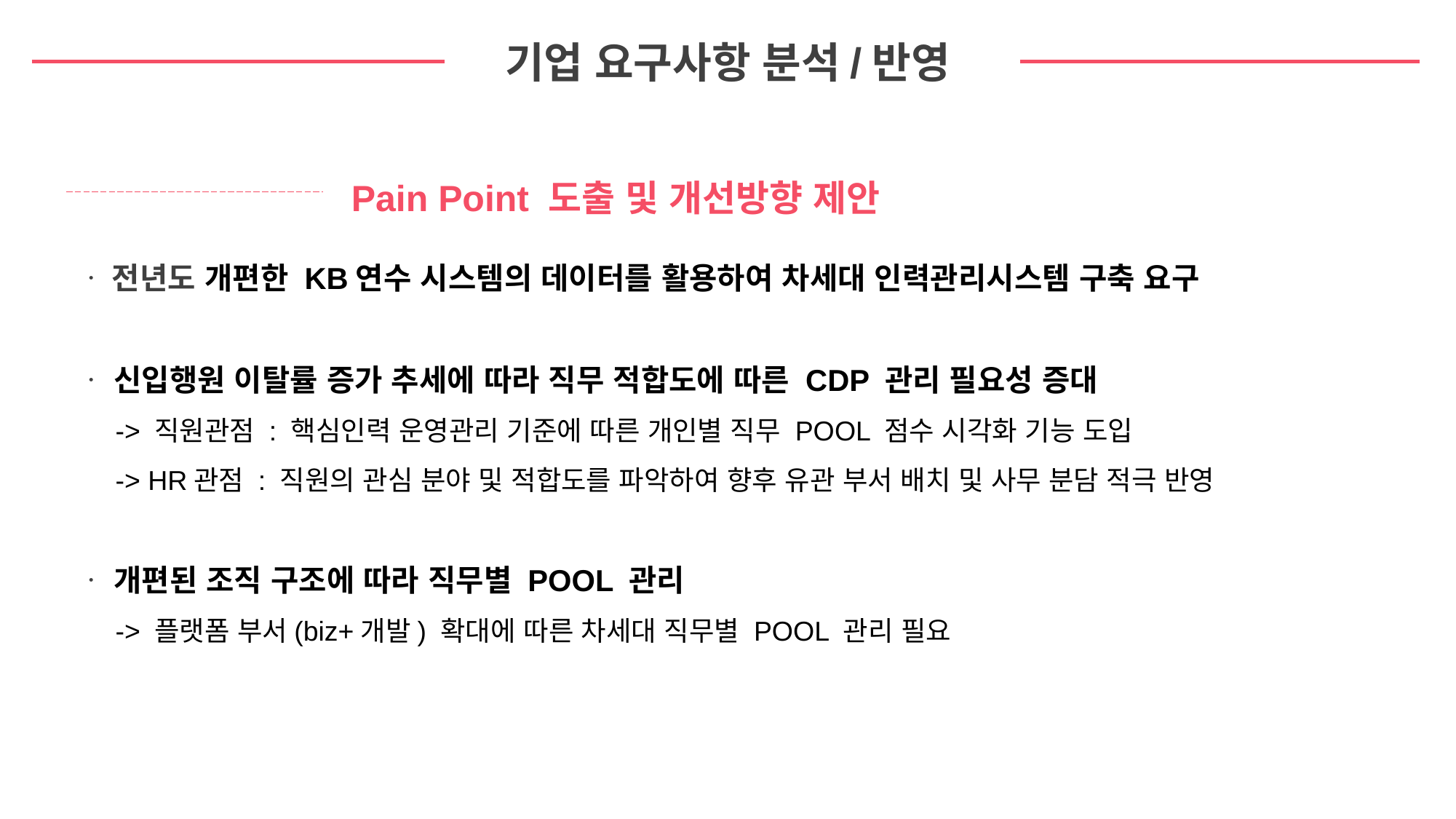

기업 요구사항 분석/반영
Pain Point 도출 및 개선방향 제안
ᆞ 전년도 개편한 KB연수 시스템의 데이터를 활용하여 차세대 인력관리시스템 구축 요구

ᆞ 신입행원 이탈률 증가 추세에 따라 직무 적합도에 따른 CDP 관리 필요성 증대
     -> 직원관점 : 핵심인력 운영관리 기준에 따른 개인별 직무 POOL 점수 시각화 기능 도입
     -> HR관점 : 직원의 관심 분야 및 적합도를 파악하여 향후 유관 부서 배치 및 사무 분담 적극 반영

ᆞ 개편된 조직 구조에 따라 직무별 POOL 관리
     -> 플랫폼 부서(biz+개발) 확대에 따른 차세대 직무별 POOL 관리 필요